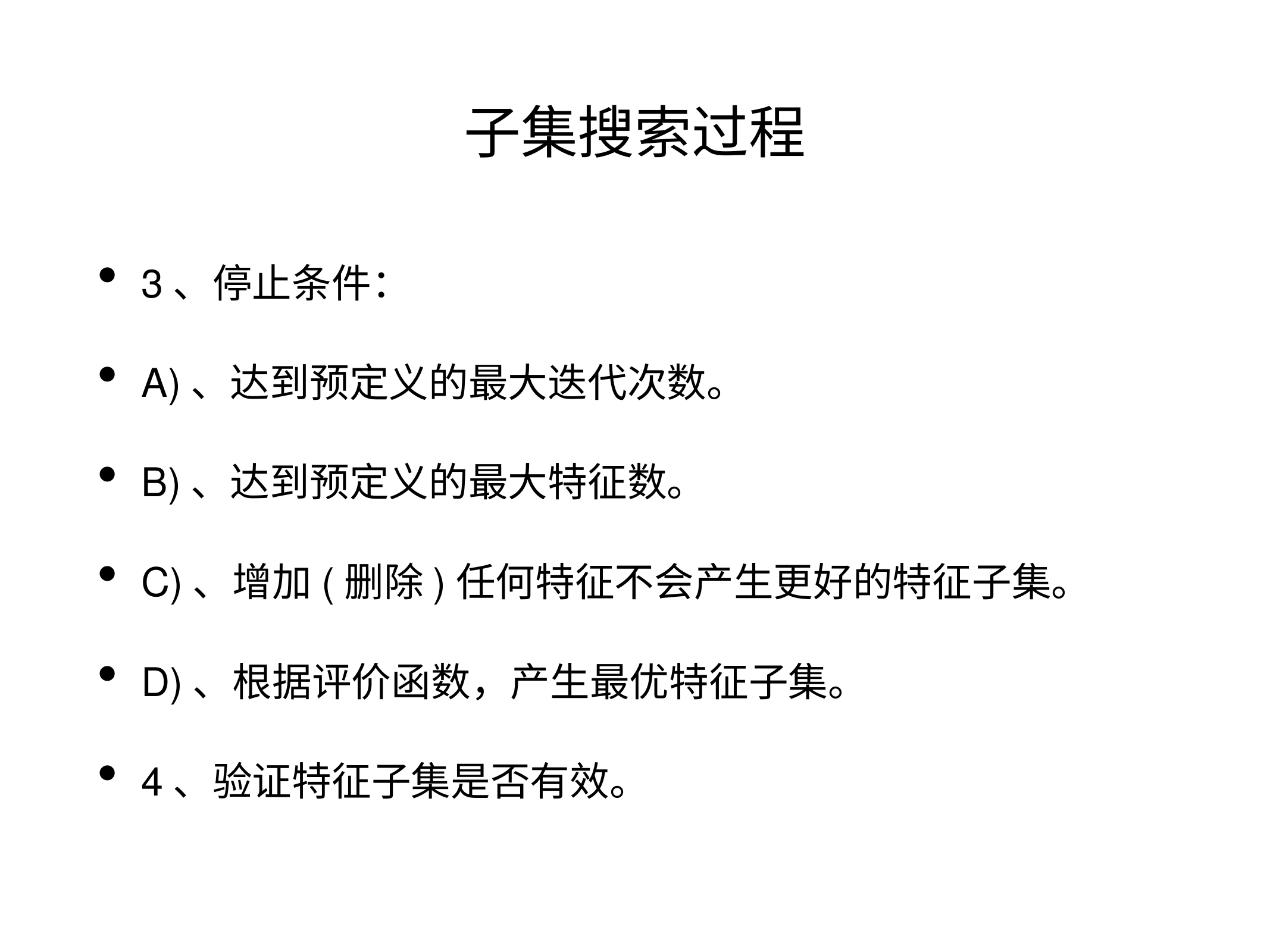

# 子集搜索过程
3、停止条件：
A)、达到预定义的最大迭代次数。
B)、达到预定义的最大特征数。
C)、增加(删除)任何特征不会产生更好的特征子集。
D)、根据评价函数，产生最优特征子集。
4、验证特征子集是否有效。